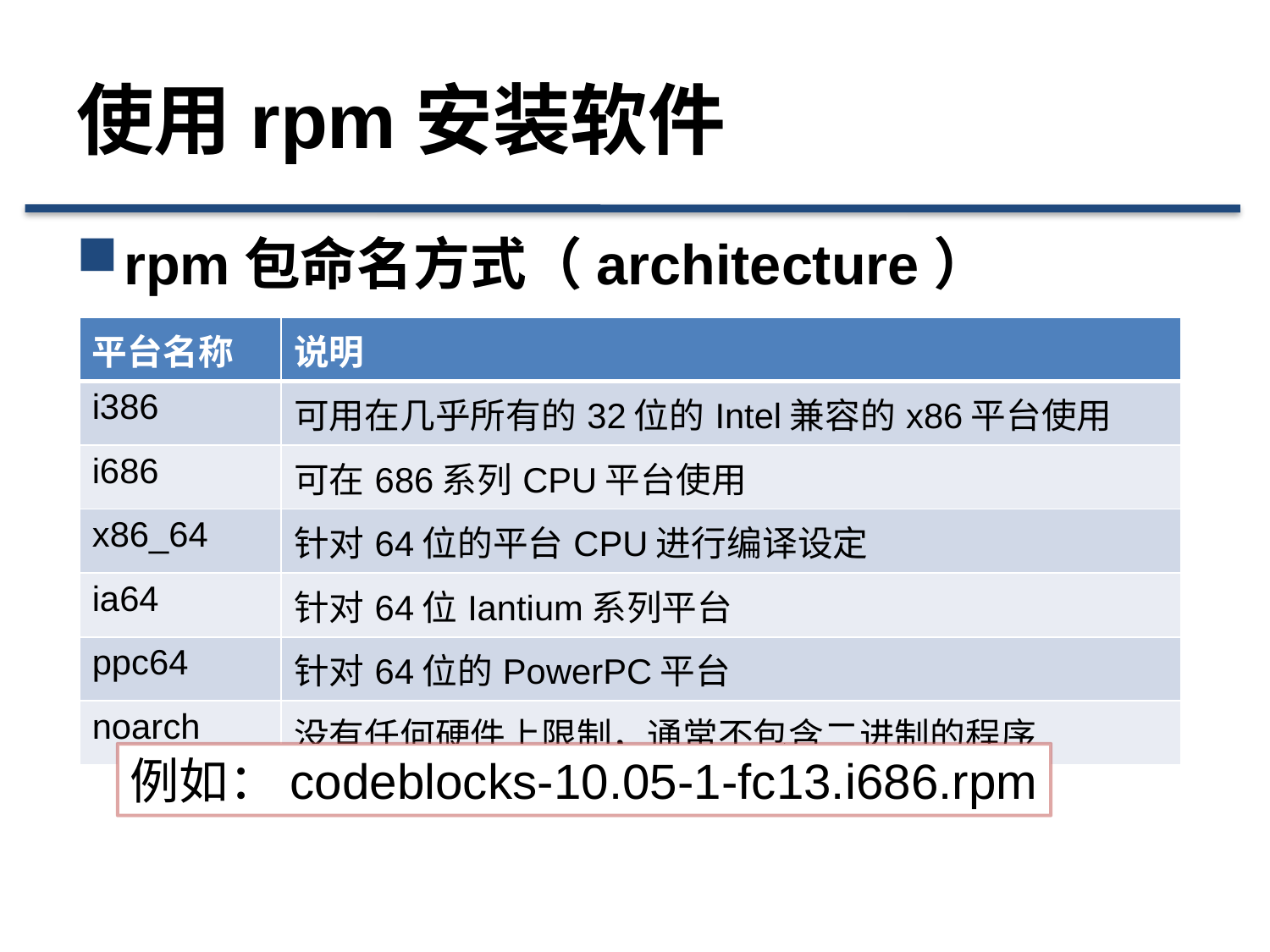

# 使用rpm安装软件
rpm包命名方式（architecture）

| 平台名称 | 说明 |
| --- | --- |
| i386 | 可用在几乎所有的32位的Intel兼容的x86平台使用 |
| i686 | 可在686系列CPU平台使用 |
| x86\_64 | 针对64位的平台CPU进行编译设定 |
| ia64 | 针对64位Iantium系列平台 |
| ppc64 | 针对64位的PowerPC平台 |
| noarch | 没有任何硬件上限制，通常不包含二进制的程序 |
例如：codeblocks-10.05-1-fc13.i686.rpm